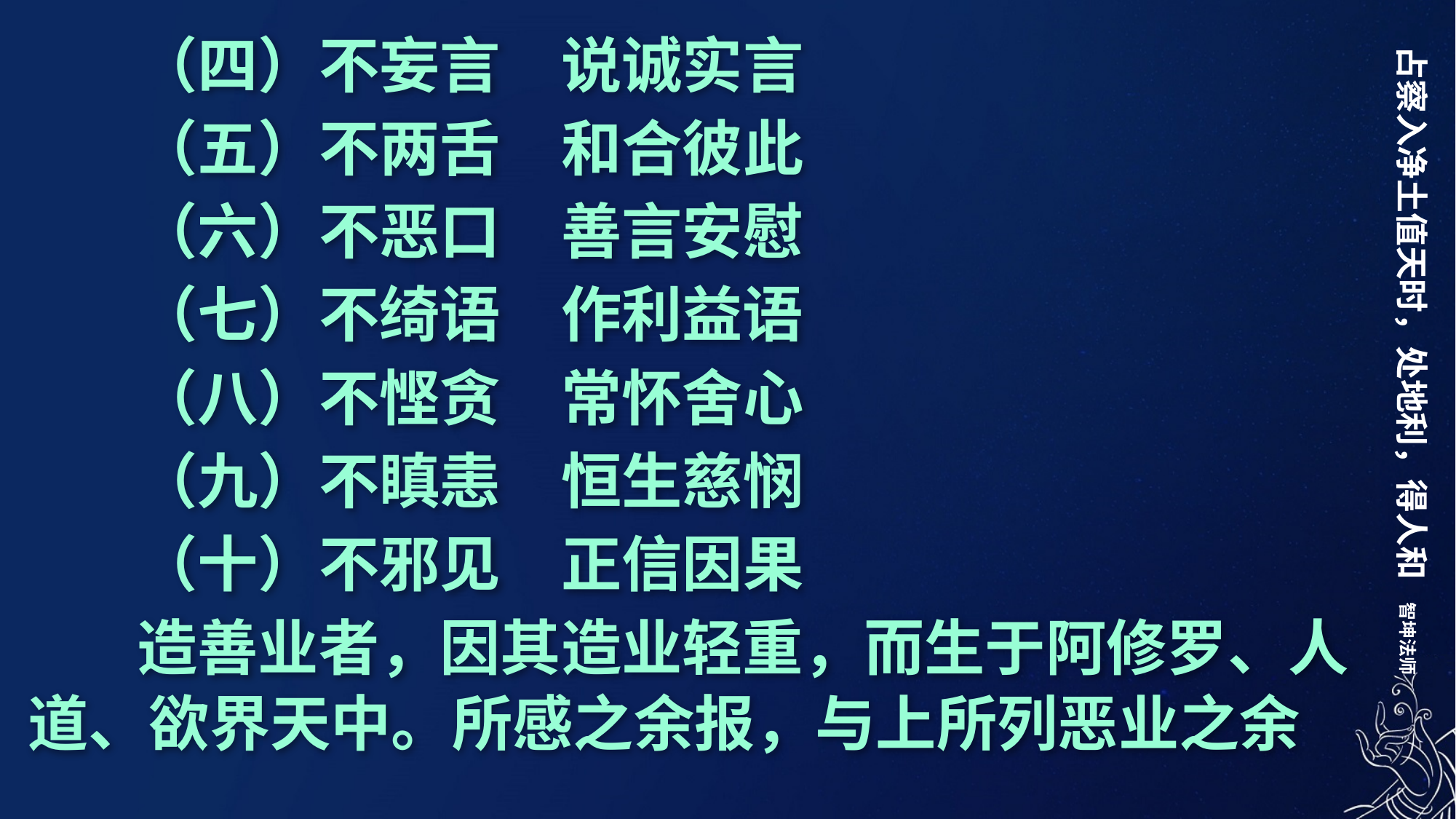

（四）不妄言　说诚实言
	（五）不两舌　和合彼此
	（六）不恶口　善言安慰
	（七）不绮语　作利益语
	（八）不悭贪　常怀舍心
	（九）不瞋恚　恒生慈悯
	（十）不邪见　正信因果
	造善业者，因其造业轻重，而生于阿修罗、人道、欲界天中。所感之余报，与上所列恶业之余